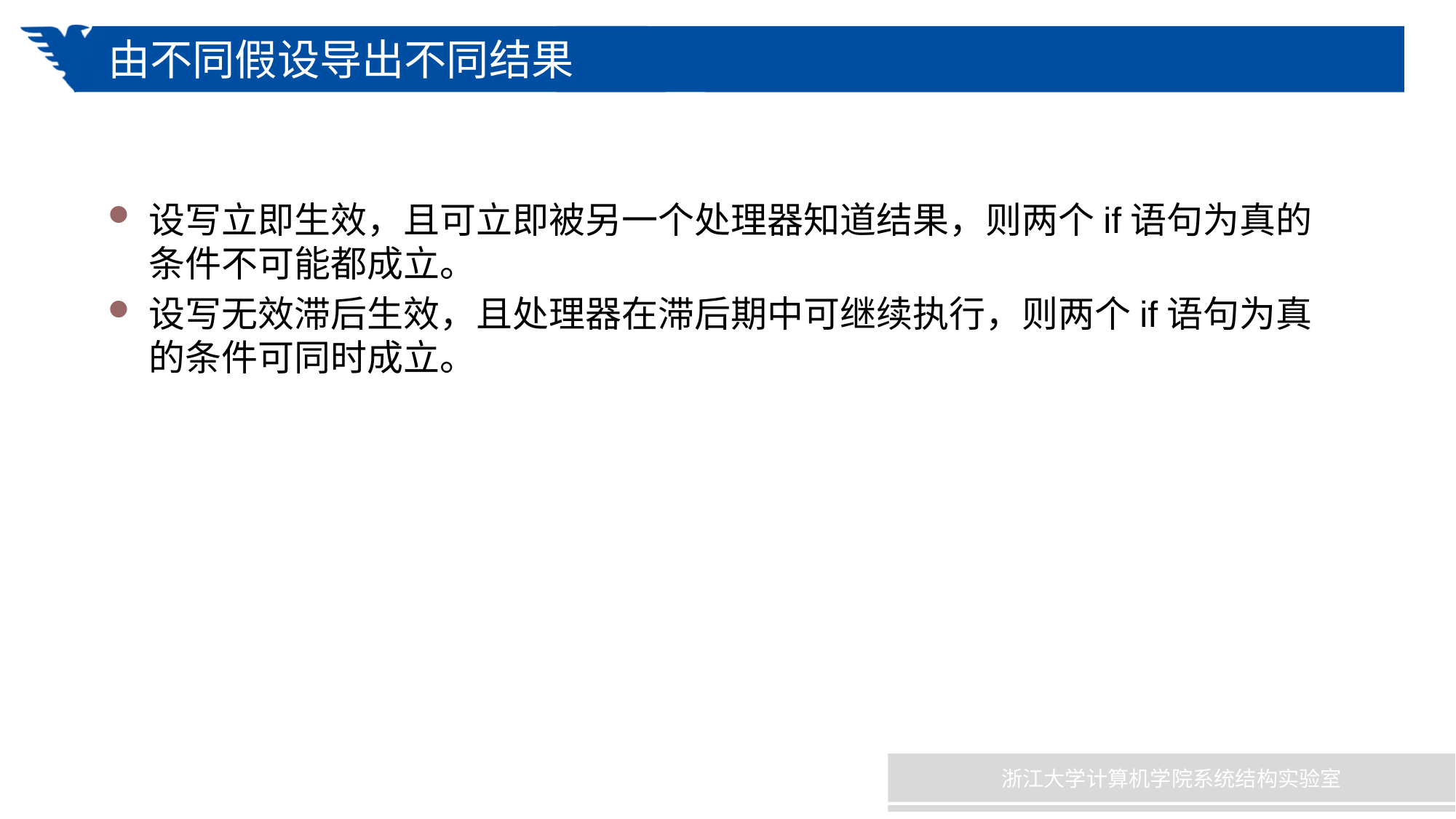

# 由不同假设导出不同结果
设写立即生效，且可立即被另一个处理器知道结果，则两个if语句为真的条件不可能都成立。
设写无效滞后生效，且处理器在滞后期中可继续执行，则两个if语句为真的条件可同时成立。